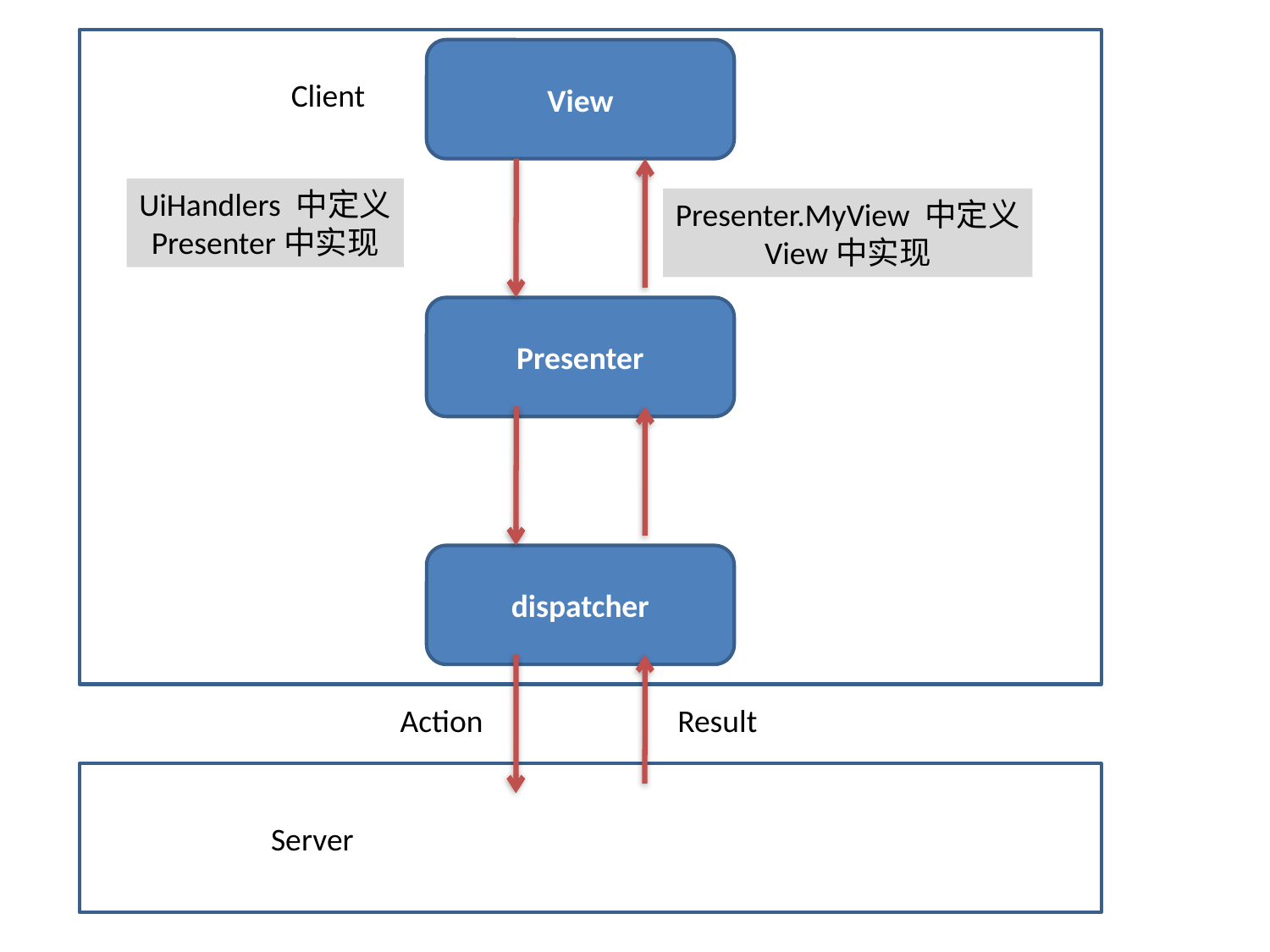

View
Client
UiHandlers 中定义
Presenter中实现
Presenter.MyView 中定义
View中实现
Presenter
dispatcher
Action
Result

Server